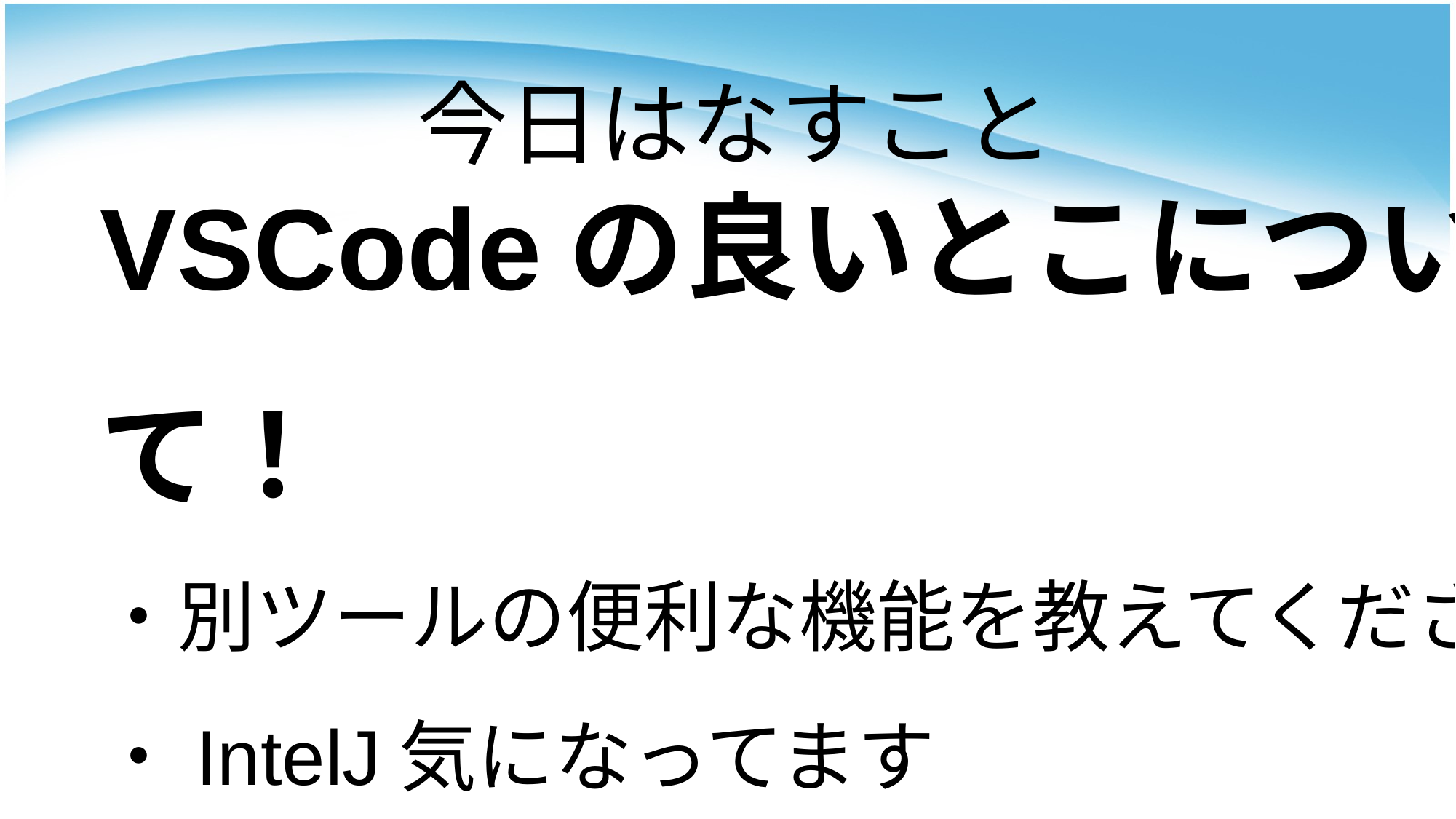

今日はなすこと
# VSCodeの良いとこについて！ ・別ツールの便利な機能を教えてください ・IntelJ気になってます